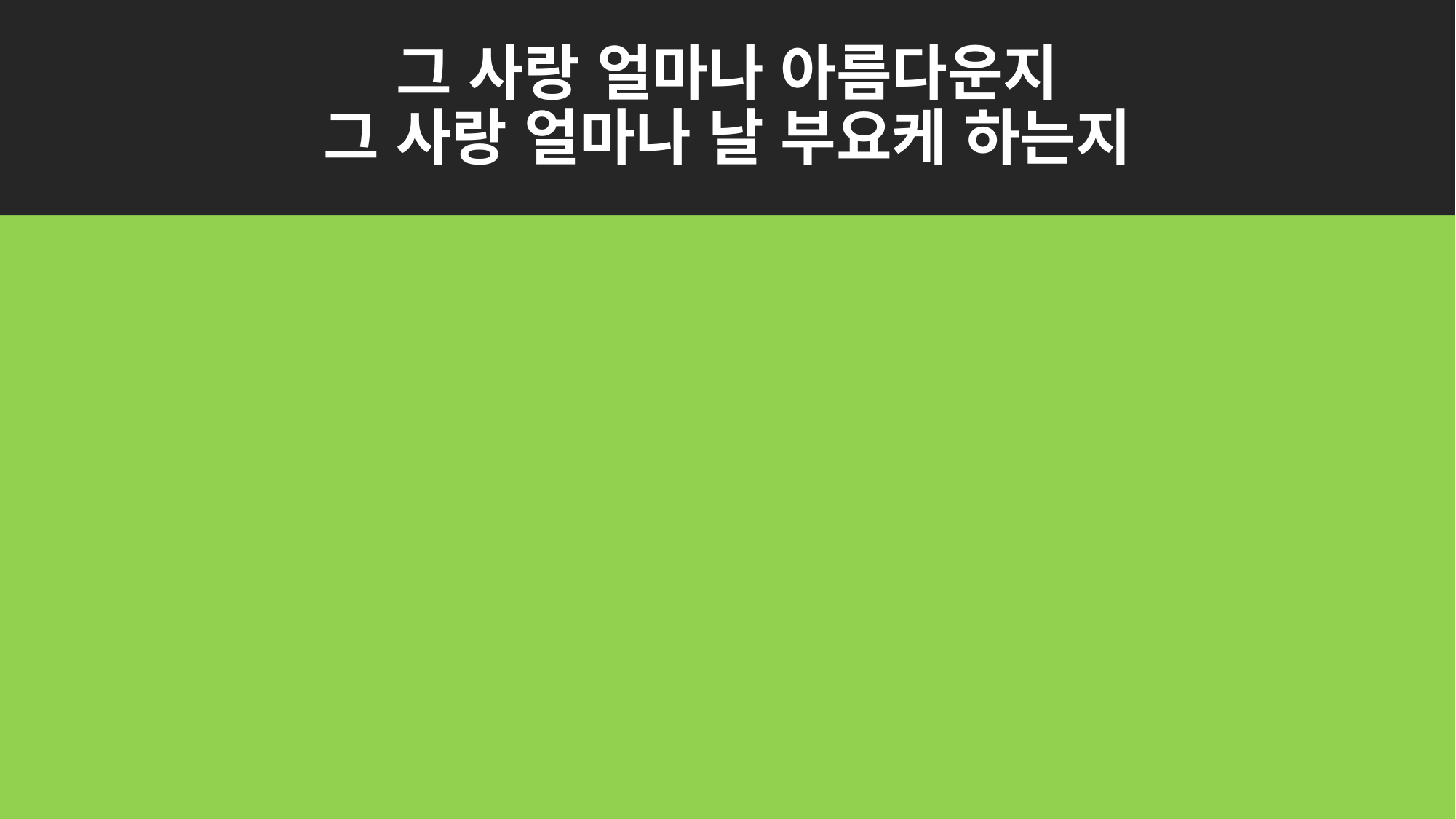

# 그 사랑 얼마나 아름다운지 그 사랑 얼마나 날 부요케 하는지